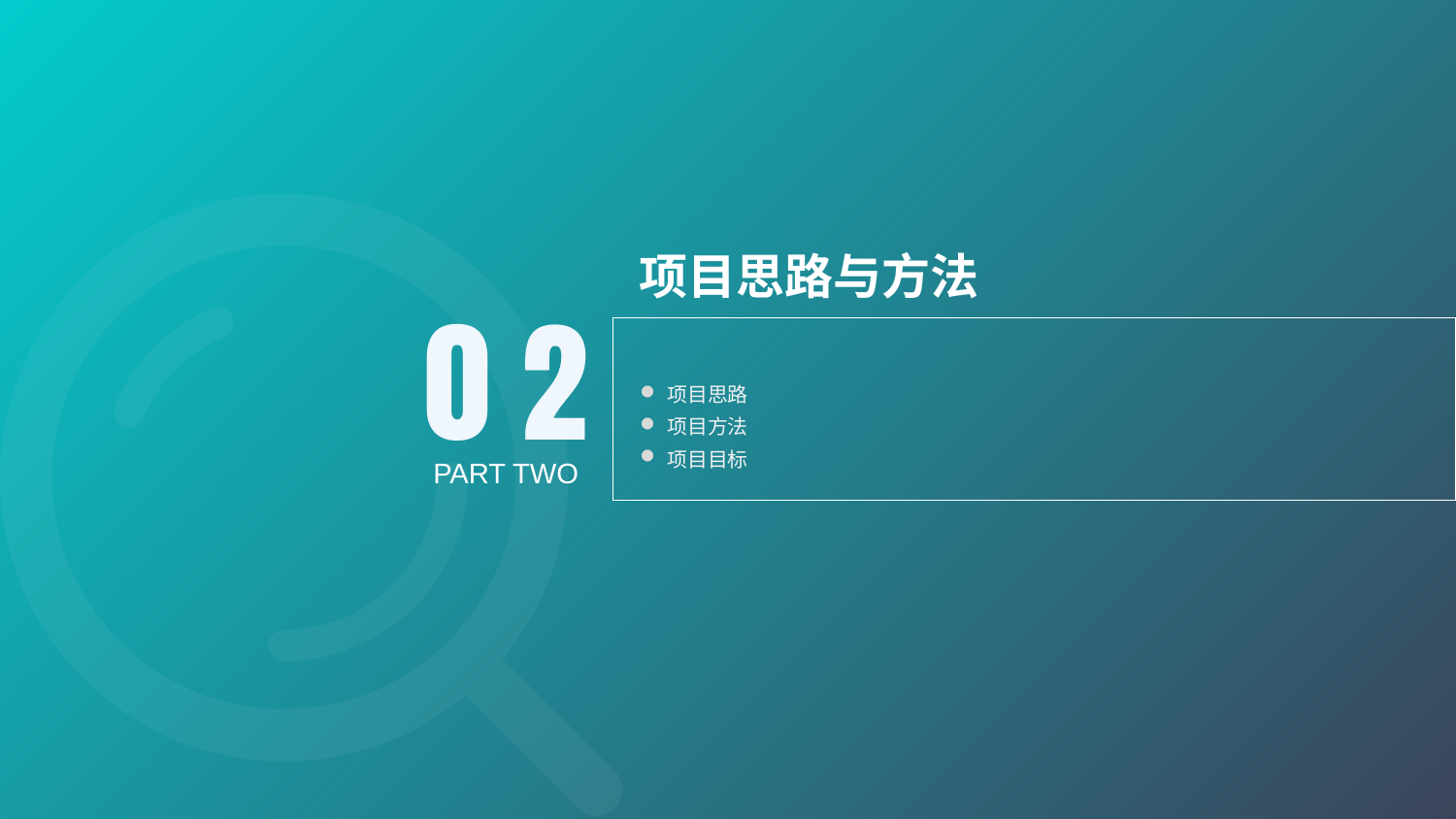

项目思路与方法
0 2

项目思路
项目方法
项目目标
PART TWO